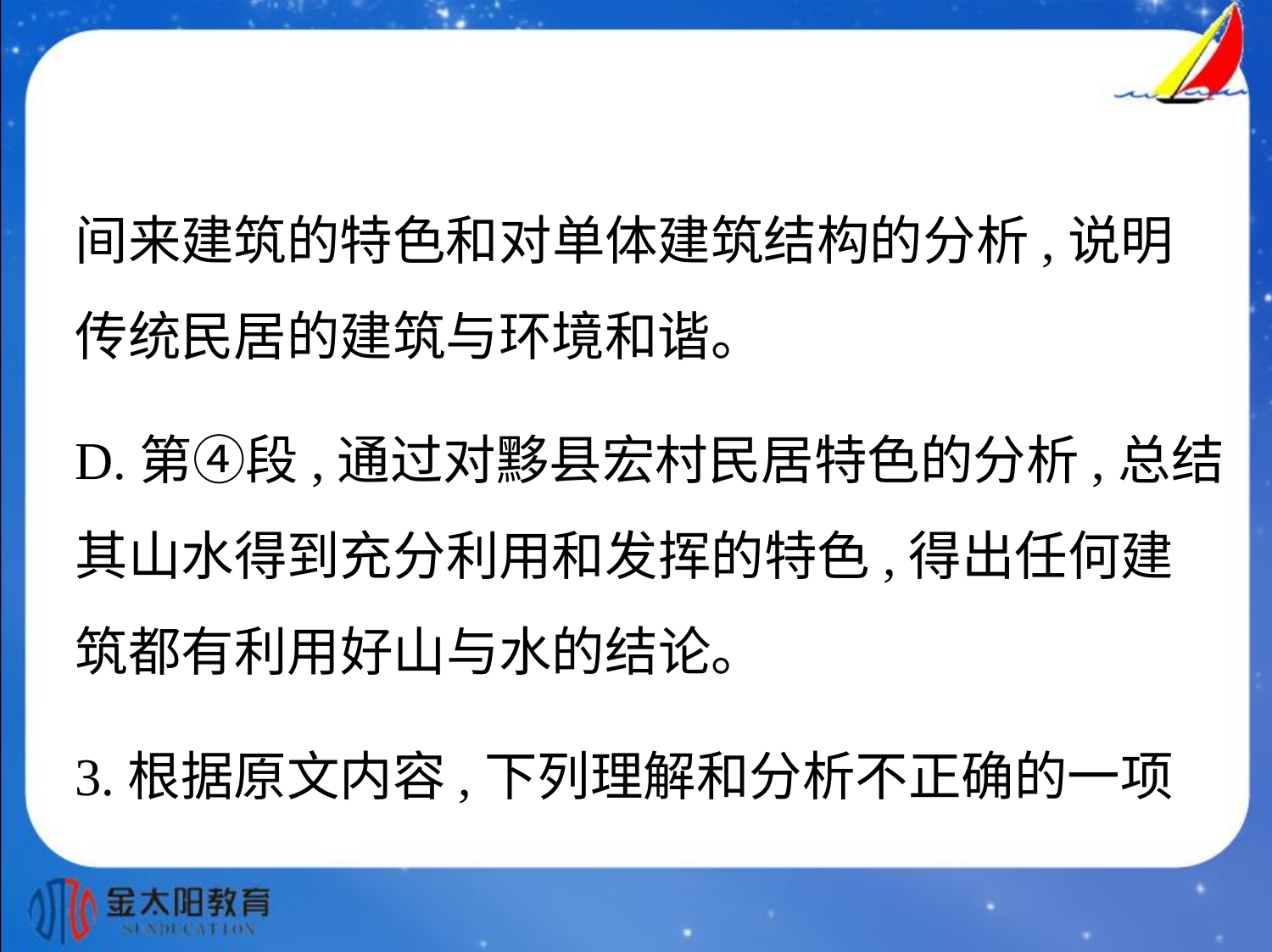

间来建筑的特色和对单体建筑结构的分析,说明
传统民居的建筑与环境和谐。
D.第④段,通过对黟县宏村民居特色的分析,总结
其山水得到充分利用和发挥的特色,得出任何建
筑都有利用好山与水的结论。
3.根据原文内容,下列理解和分析不正确的一项